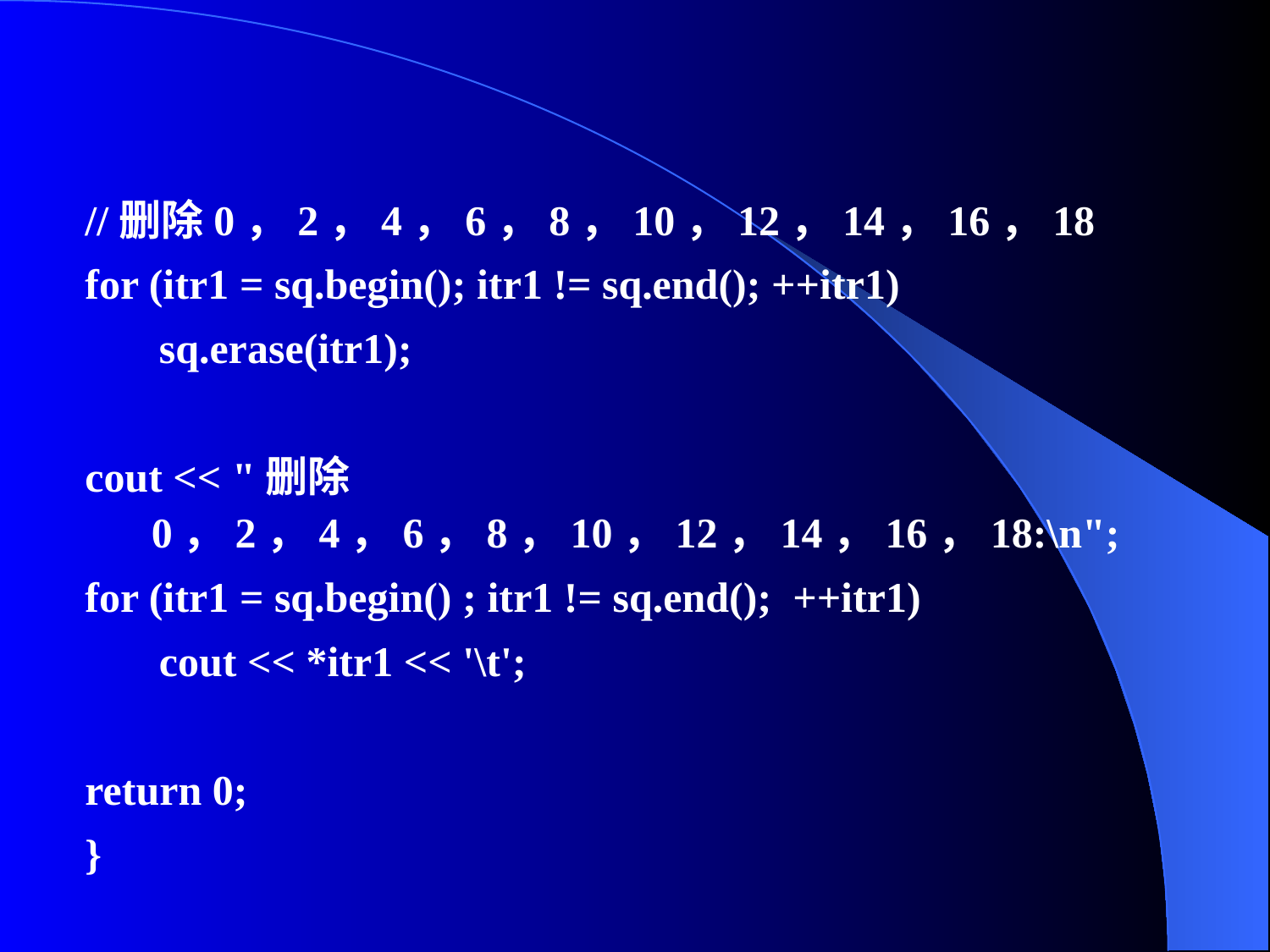

//删除0，2，4，6，8，10，12，14，16，18
for (itr1 = sq.begin(); itr1 != sq.end(); ++itr1)
       sq.erase(itr1);

cout << "删除0，2，4，6，8，10，12，14，16，18:\n";
for (itr1 = sq.begin() ; itr1 != sq.end();  ++itr1)
       cout << *itr1 << '\t';

return 0;
}